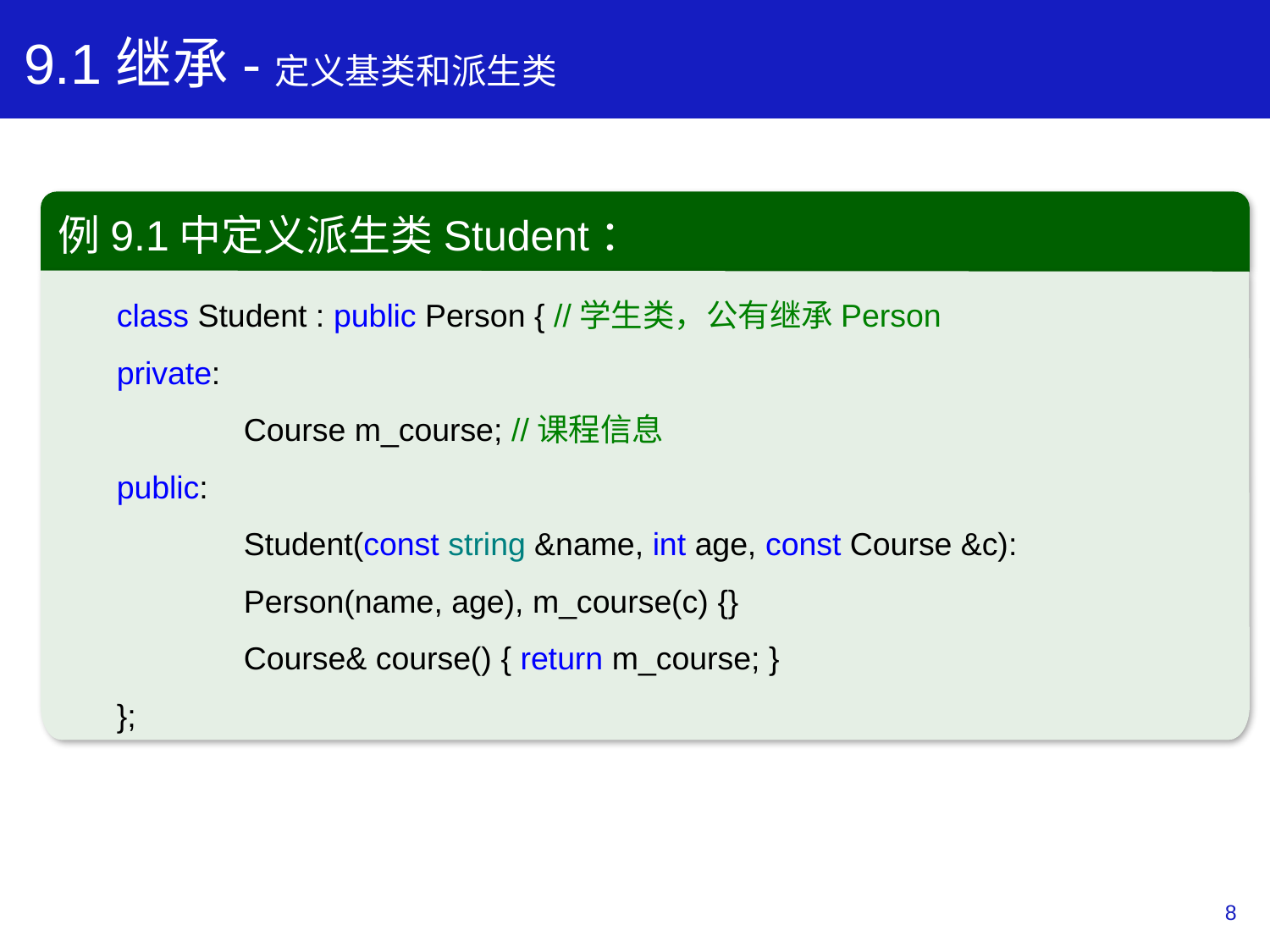

9.1继承-定义基类和派生类
例9.1中定义派生类Student：
class Student : public Person { //学生类，公有继承Person
private:
	Course m_course; //课程信息
public:
	Student(const string &name, int age, const Course &c):
	Person(name, age), m_course(c) {}
	Course& course() { return m_course; }
};
学习目标
8